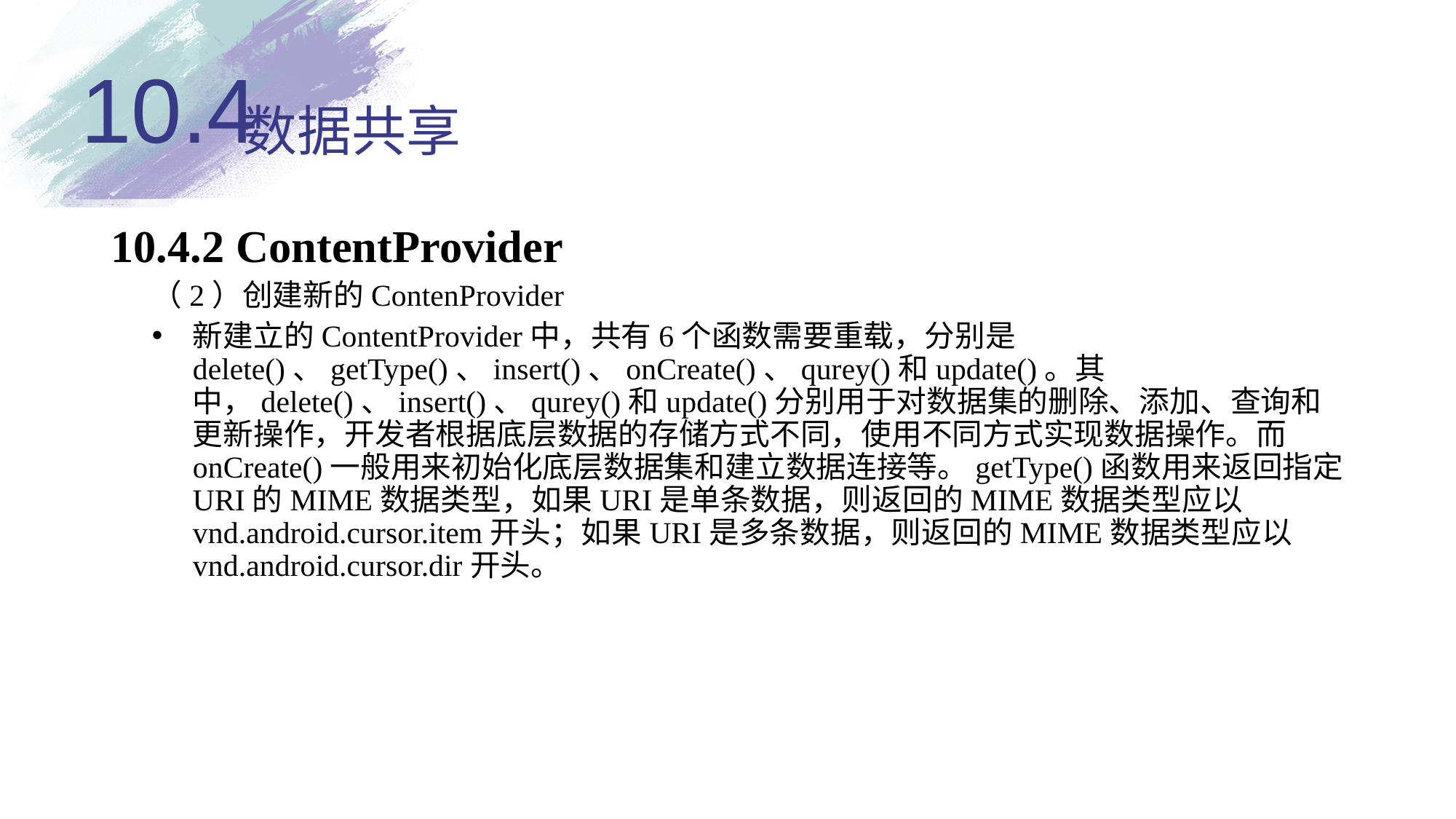

10.4
# 数据共享
10.4.2 ContentProvider
（2）创建新的ContenProvider
新建立的ContentProvider中，共有6个函数需要重载，分别是delete()、getType()、insert()、onCreate()、qurey()和update()。其中，delete()、insert()、qurey()和update()分别用于对数据集的删除、添加、查询和更新操作，开发者根据底层数据的存储方式不同，使用不同方式实现数据操作。而onCreate()一般用来初始化底层数据集和建立数据连接等。getType()函数用来返回指定URI的MIME数据类型，如果URI是单条数据，则返回的MIME数据类型应以vnd.android.cursor.item开头；如果URI是多条数据，则返回的MIME数据类型应以vnd.android.cursor.dir开头。